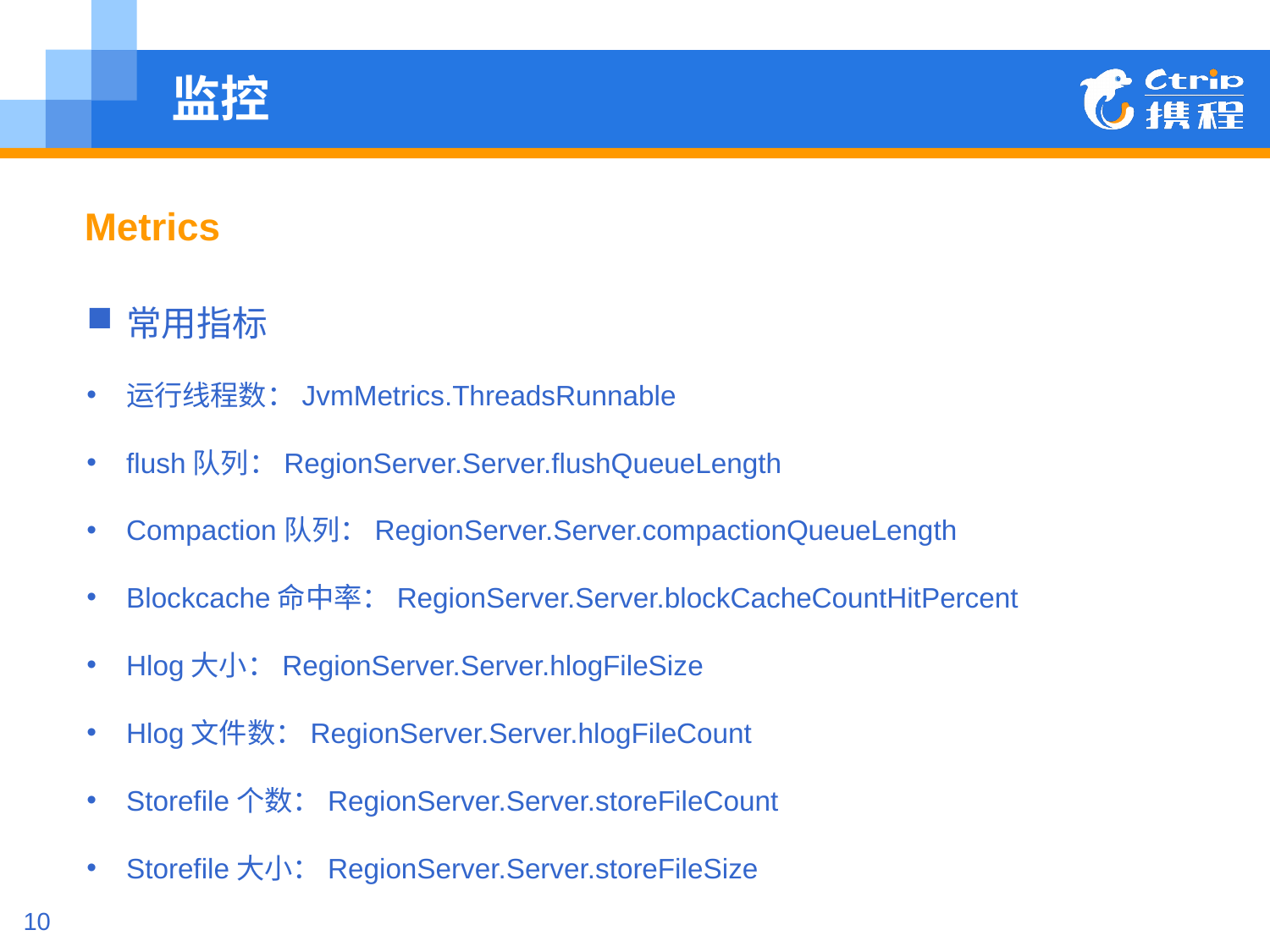

# 监控
Metrics
常用指标
运行线程数：JvmMetrics.ThreadsRunnable
flush队列：RegionServer.Server.flushQueueLength
Compaction队列：RegionServer.Server.compactionQueueLength
Blockcache命中率：RegionServer.Server.blockCacheCountHitPercent
Hlog大小：RegionServer.Server.hlogFileSize
Hlog文件数：RegionServer.Server.hlogFileCount
Storefile个数：RegionServer.Server.storeFileCount
Storefile大小：RegionServer.Server.storeFileSize
10